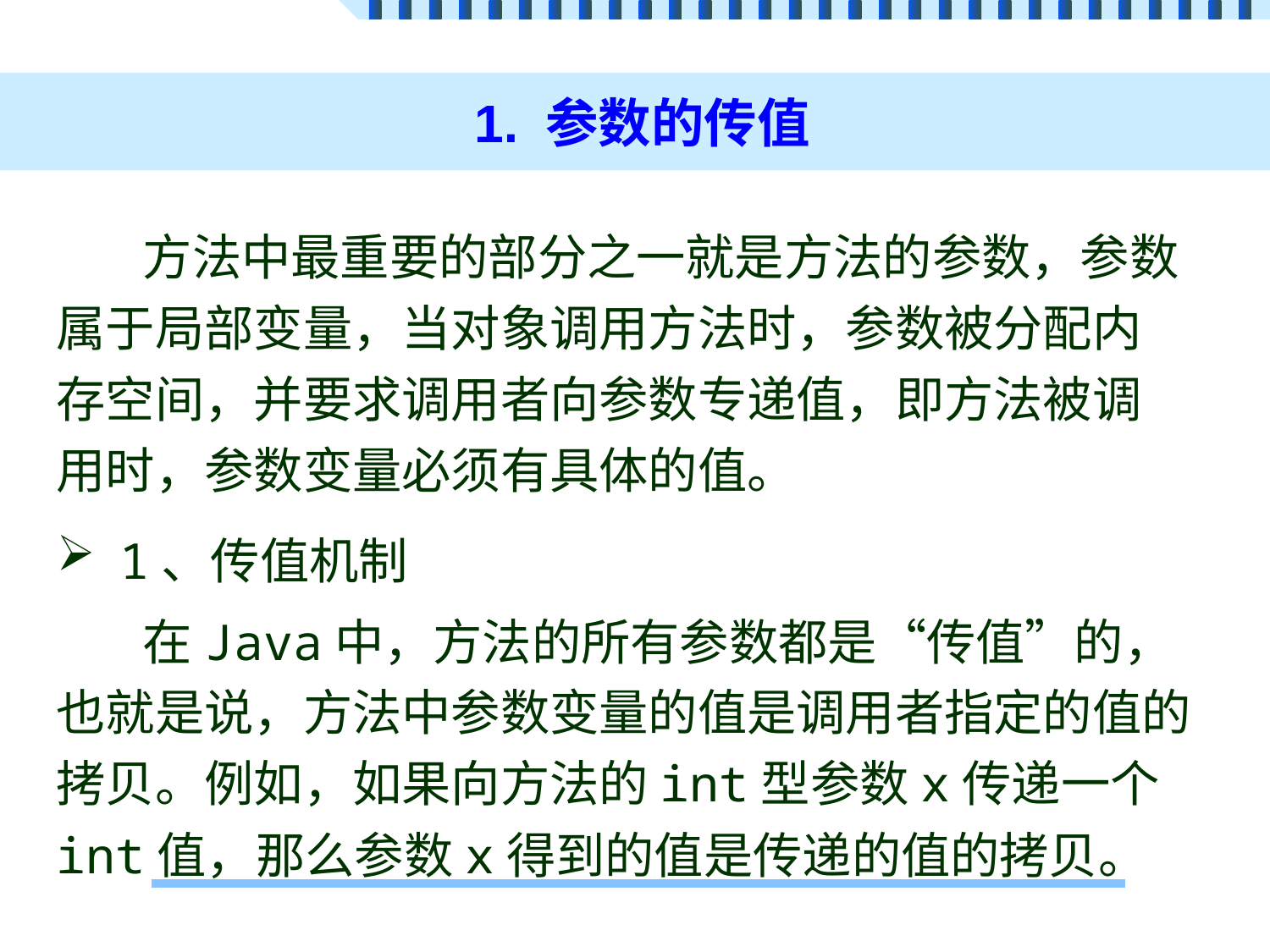

# 1. 参数的传值
 方法中最重要的部分之一就是方法的参数，参数属于局部变量，当对象调用方法时，参数被分配内存空间，并要求调用者向参数专递值，即方法被调用时，参数变量必须有具体的值。
1、传值机制
 在Java中，方法的所有参数都是“传值”的，也就是说，方法中参数变量的值是调用者指定的值的拷贝。例如，如果向方法的int型参数x传递一个int值，那么参数x得到的值是传递的值的拷贝。